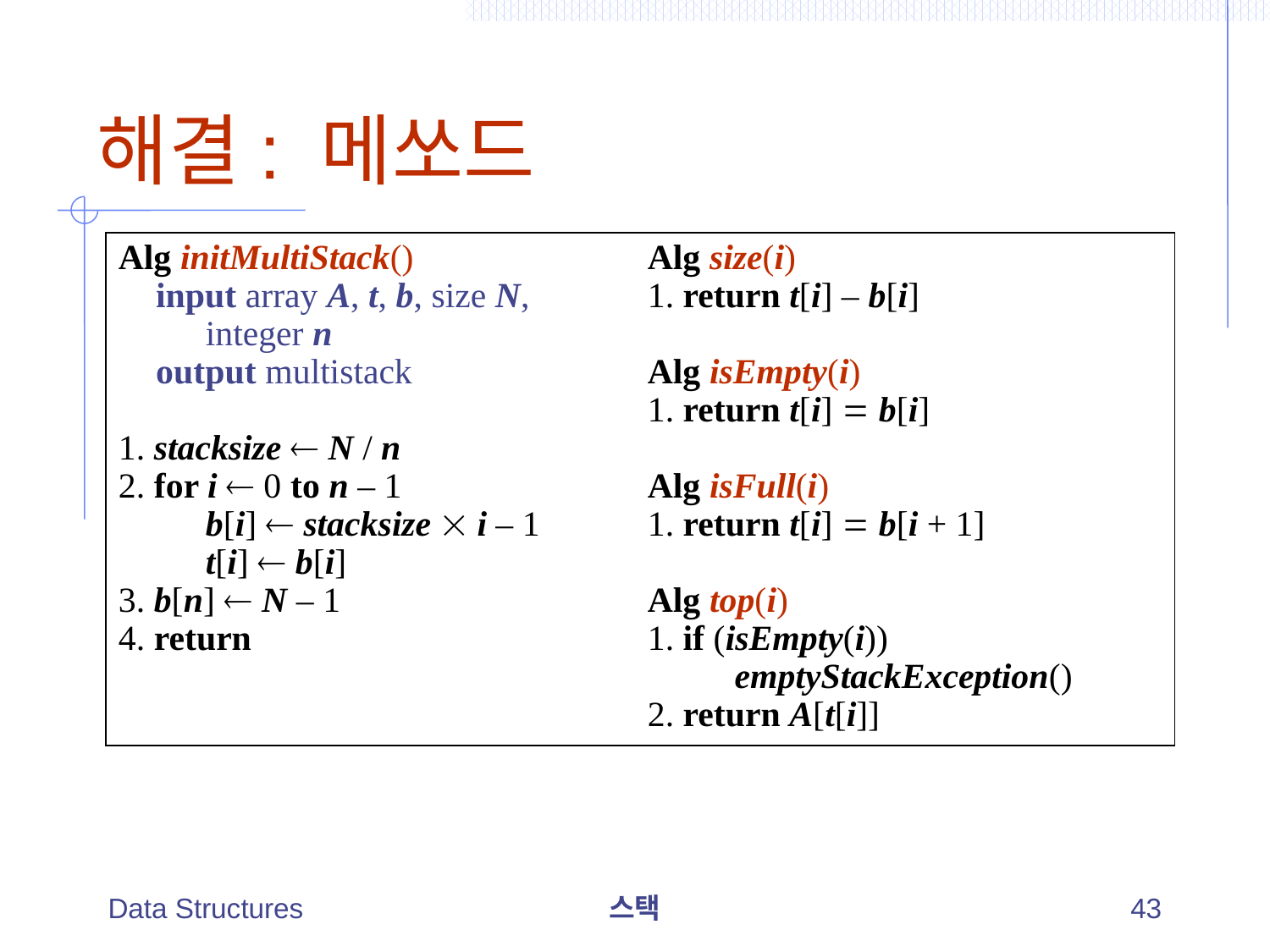

# 해결: 메쏘드
Alg initMultiStack()
	input array A, t, b, size N, 			integer n
	output multistack

1. stacksize ← N / n
2. for i ← 0 to n – 1
		b[i] ← stacksize × i – 1
		t[i] ← b[i]
3. b[n] ← N – 1
4. return

Alg size(i)
1. return t[i] – b[i]

Alg isEmpty(i)
1. return t[i] = b[i]

Alg isFull(i)
1. return t[i] = b[i + 1]

Alg top(i)
1. if (isEmpty(i))
		emptyStackException()
2. return A[t[i]]
Data Structures
스택
43